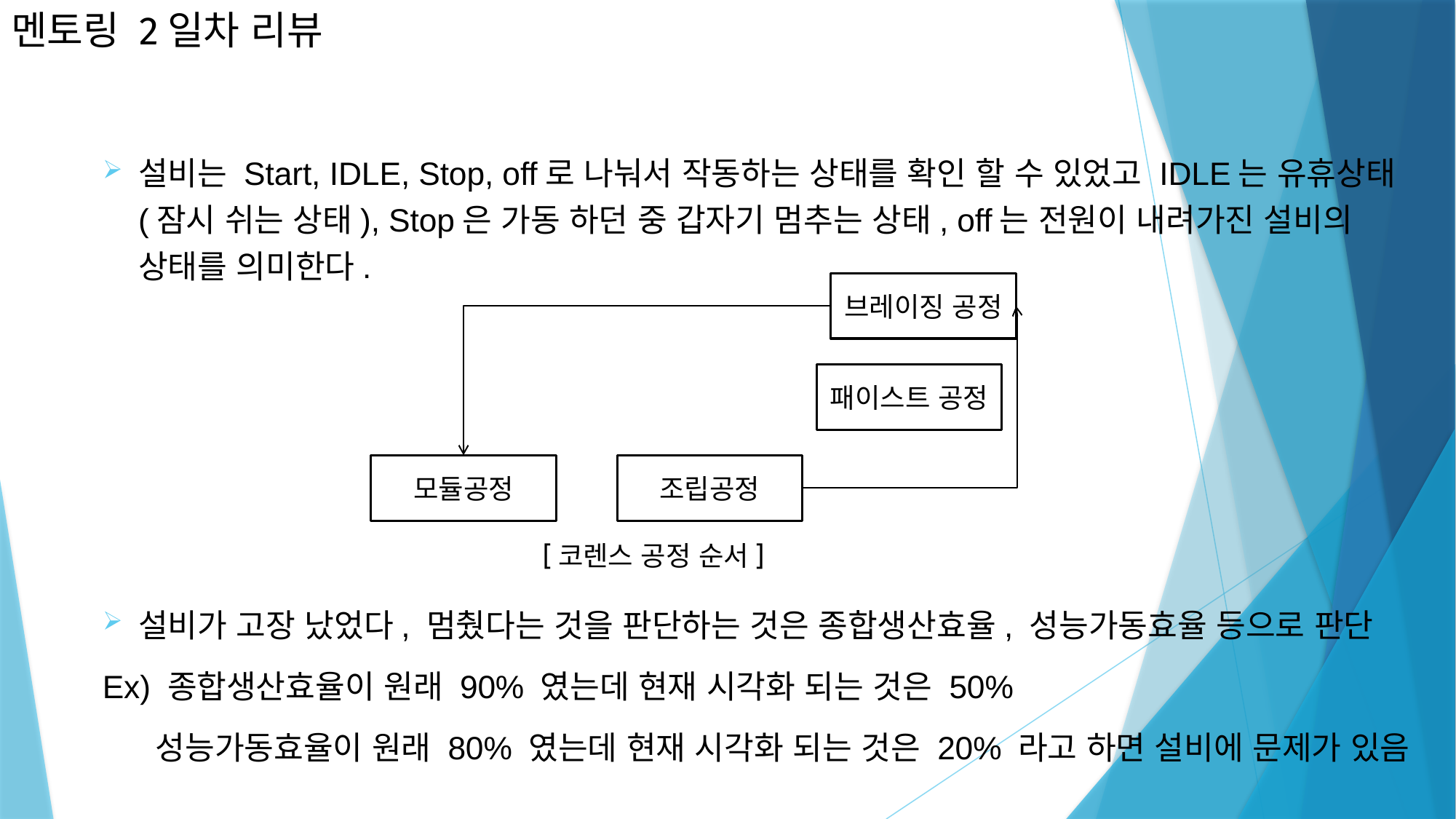

# 멘토링 2일차 리뷰

설비는 Start, IDLE, Stop, off로 나눠서 작동하는 상태를 확인 할 수 있었고 IDLE는 유휴상태(잠시 쉬는 상태), Stop은 가동 하던 중 갑자기 멈추는 상태, off는 전원이 내려가진 설비의 상태를 의미한다.

설비가 고장 났었다, 멈췄다는 것을 판단하는 것은 종합생산효율, 성능가동효율 등으로 판단
Ex) 종합생산효율이 원래 90% 였는데 현재 시각화 되는 것은 50%
     성능가동효율이 원래 80% 였는데 현재 시각화 되는 것은 20% 라고 하면 설비에 문제가 있음

브레이징 공정
패이스트 공정
모듈공정
조립공정
[코렌스 공정 순서]